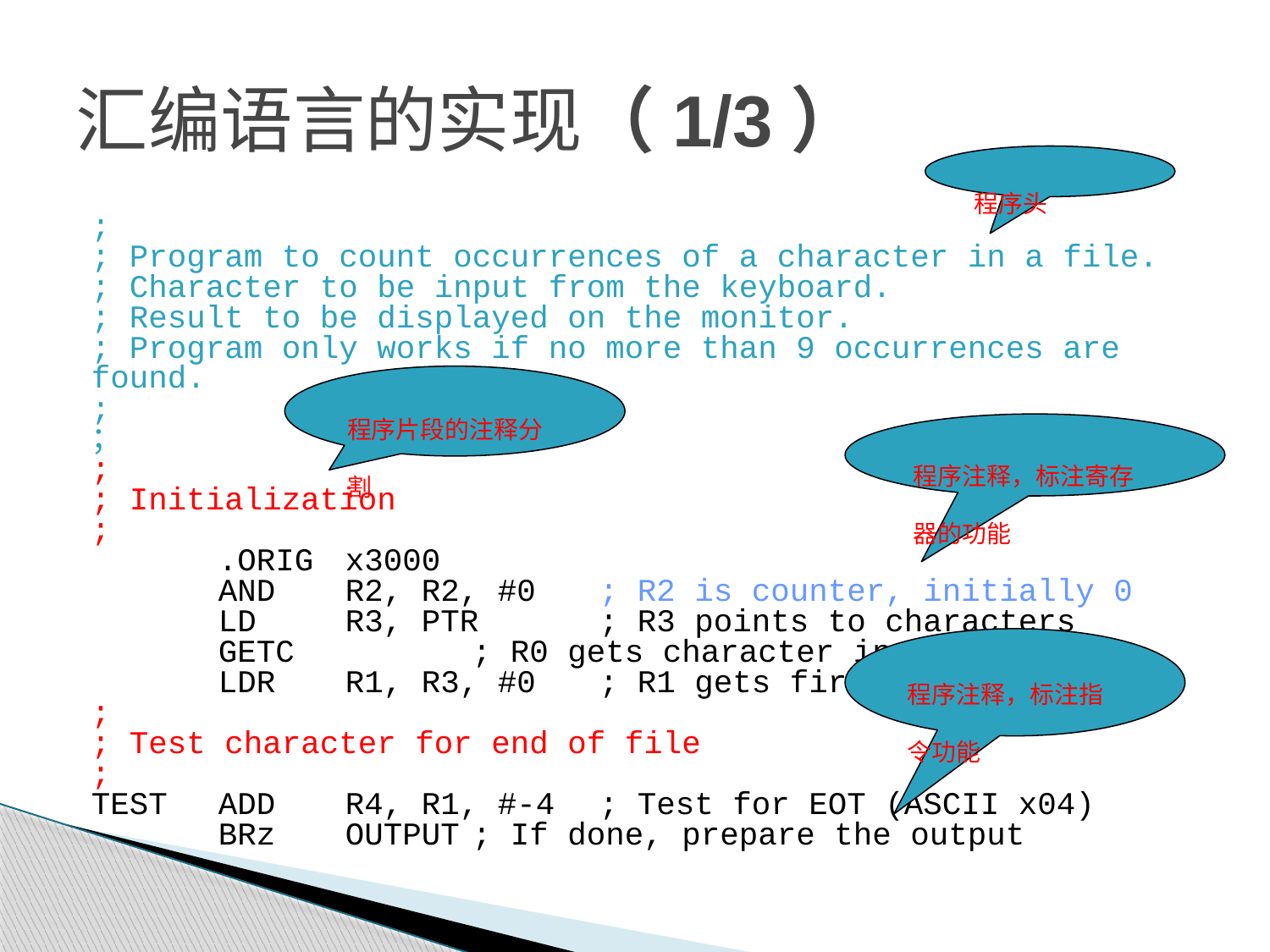

# 汇编语言的实现（1/3）
程序头
;
; Program to count occurrences of a character in a file.
; Character to be input from the keyboard.
; Result to be displayed on the monitor.
; Program only works if no more than 9 occurrences are found.
;
；
;
; Initialization
;
	.ORIG	x3000
	AND	R2, R2, #0	; R2 is counter, initially 0
	LD	R3, PTR	; R3 points to characters
	GETC		; R0 gets character input
	LDR	R1, R3, #0	; R1 gets first character
;
; Test character for end of file
;
TEST	ADD	R4, R1, #-4	; Test for EOT (ASCII x04)
	BRz	OUTPUT	; If done, prepare the output
程序片段的注释分割
程序注释，标注寄存器的功能
程序注释，标注指令功能